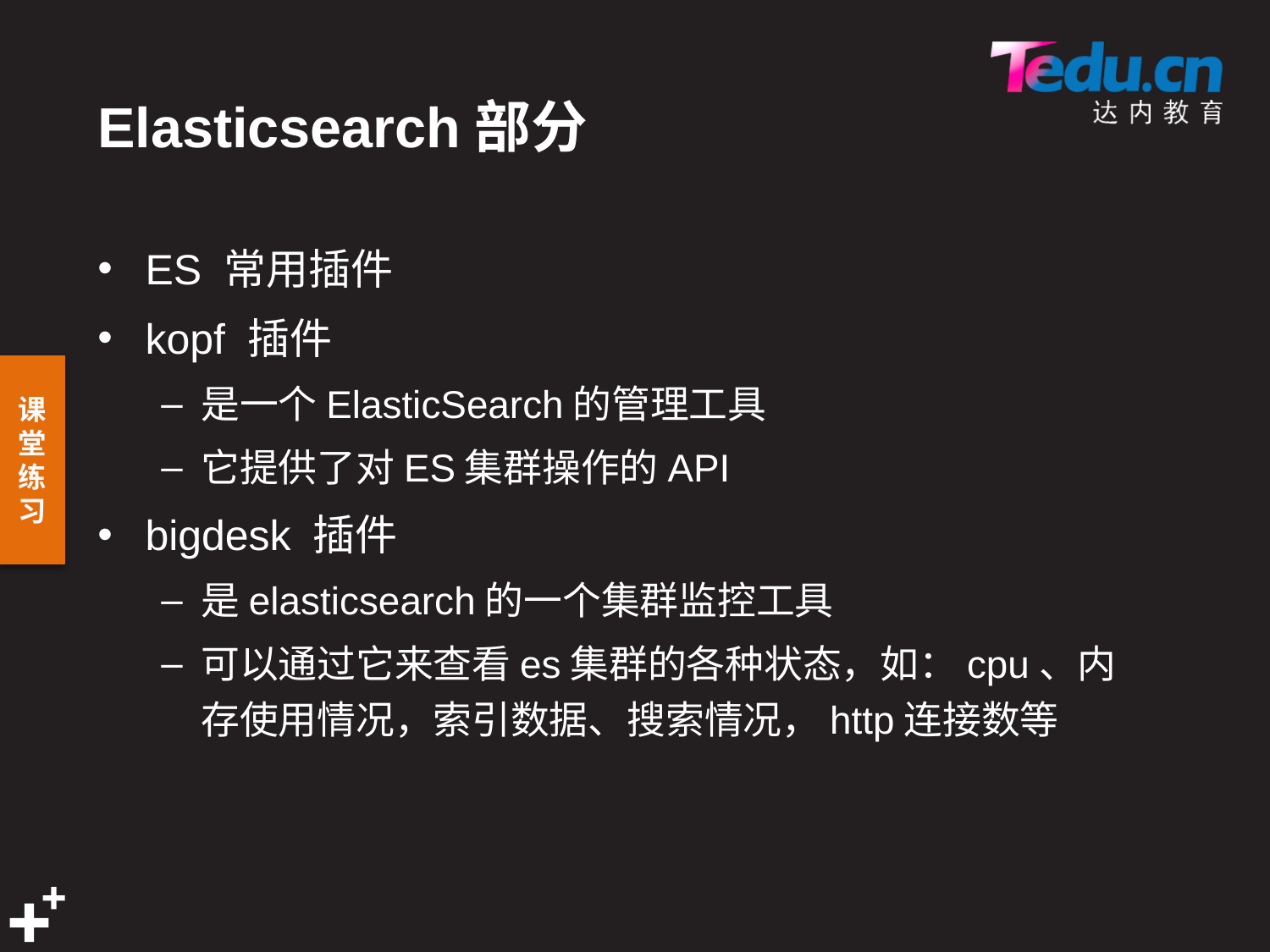

# Elasticsearch部分
ES 常用插件
kopf 插件
是一个ElasticSearch的管理工具
它提供了对ES集群操作的API
bigdesk 插件
是elasticsearch的一个集群监控工具
可以通过它来查看es集群的各种状态，如：cpu、内存使用情况，索引数据、搜索情况，http连接数等